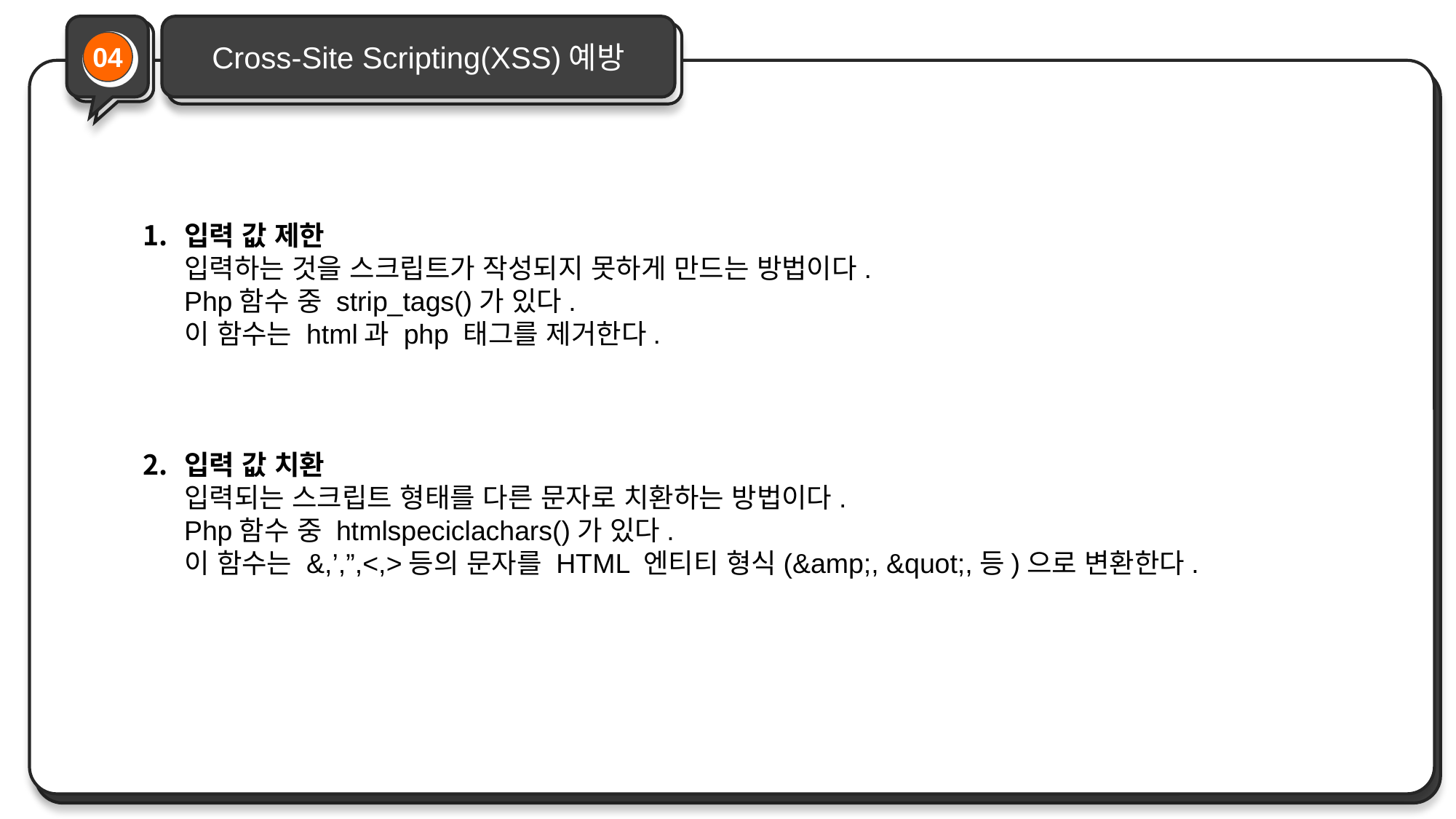

Cross-Site Scripting(XSS)예방

04

입력 값 제한
입력하는 것을 스크립트가 작성되지 못하게 만드는 방법이다.
Php함수 중 strip_tags()가 있다.
이 함수는 html과 php 태그를 제거한다.
입력 값 치환
입력되는 스크립트 형태를 다른 문자로 치환하는 방법이다.
Php함수 중 htmlspeciclachars()가 있다.
이 함수는 &,’,”,<,>등의 문자를 HTML 엔티티 형식(&amp;, &quot;,등)으로 변환한다.